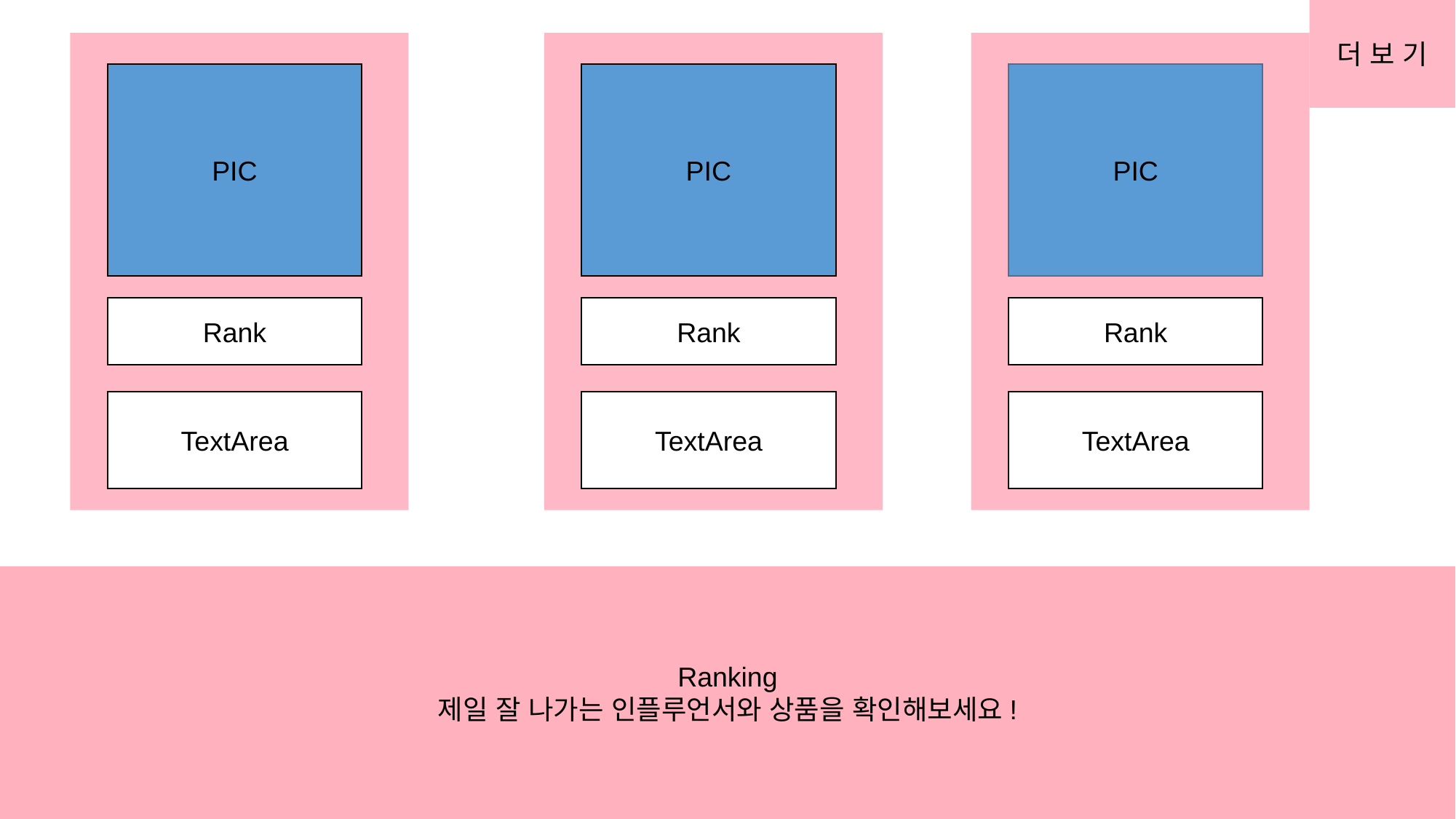

더 보 기

PIC
PIC
PIC
Rank
Rank
Rank
TextArea
TextArea
TextArea
Ranking
제일 잘 나가는 인플루언서와 상품을 확인해보세요!